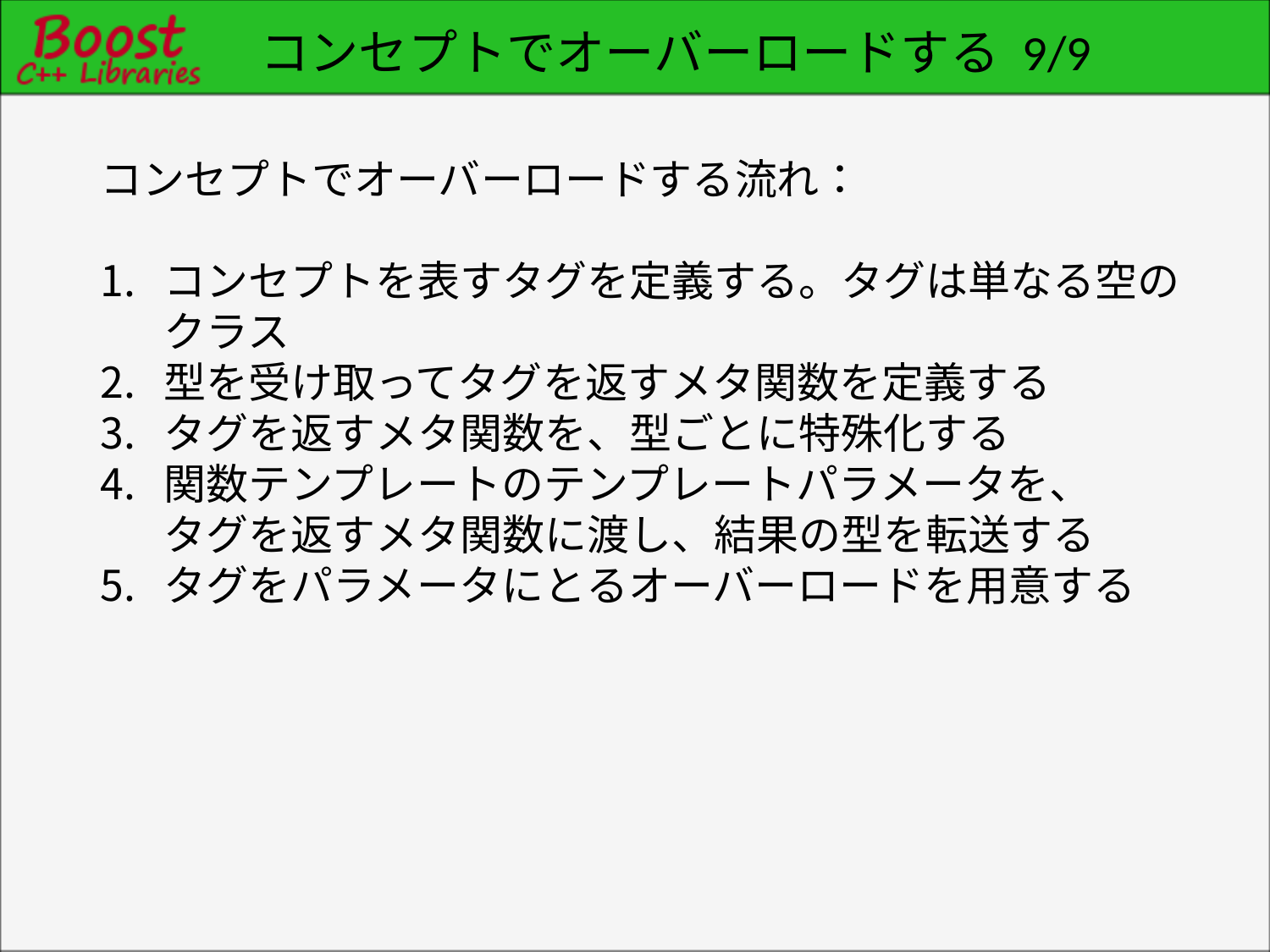

# コンセプトでオーバーロードする 9/9
コンセプトでオーバーロードする流れ：
コンセプトを表すタグを定義する。タグは単なる空のクラス
型を受け取ってタグを返すメタ関数を定義する
タグを返すメタ関数を、型ごとに特殊化する
関数テンプレートのテンプレートパラメータを、
タグを返すメタ関数に渡し、結果の型を転送する
タグをパラメータにとるオーバーロードを用意する